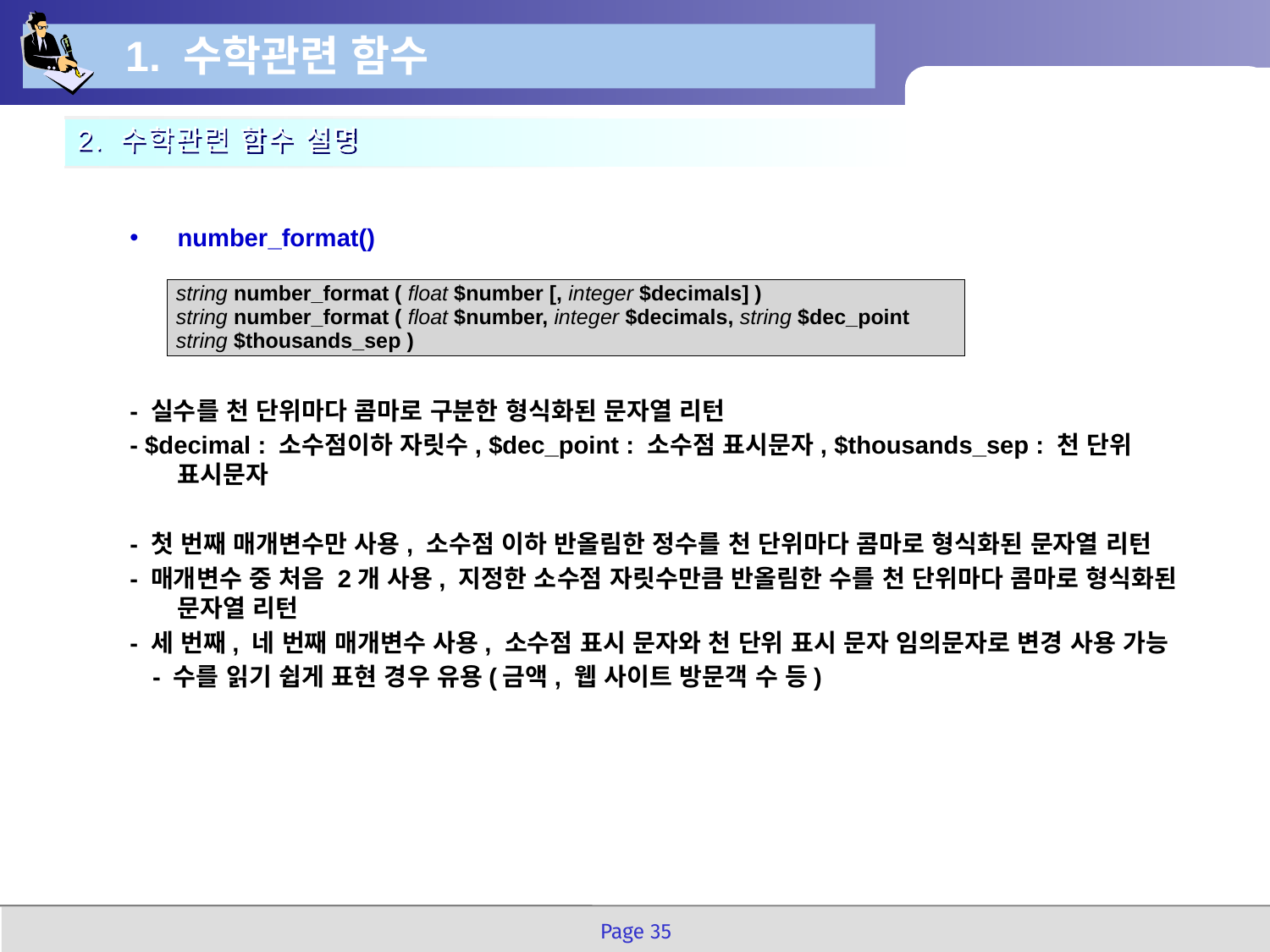

1. 수학관련 함수
2. 수학관련 함수 설명

number_format()

- 실수를 천 단위마다 콤마로 구분한 형식화된 문자열 리턴
- $decimal : 소수점이하 자릿수, $dec_point : 소수점 표시문자, $thousands_sep : 천 단위 표시문자

- 첫 번째 매개변수만 사용, 소수점 이하 반올림한 정수를 천 단위마다 콤마로 형식화된 문자열 리턴
- 매개변수 중 처음 2개 사용, 지정한 소수점 자릿수만큼 반올림한 수를 천 단위마다 콤마로 형식화된 문자열 리턴
- 세 번째, 네 번째 매개변수 사용, 소수점 표시 문자와 천 단위 표시 문자 임의문자로 변경 사용 가능
- 수를 읽기 쉽게 표현 경우 유용(금액, 웹 사이트 방문객 수 등)

| string number\_format ( float $number [, integer $decimals] ) string number\_format ( float $number, integer $decimals, string $dec\_point string $thousands\_sep ) |
| --- |
Page 35